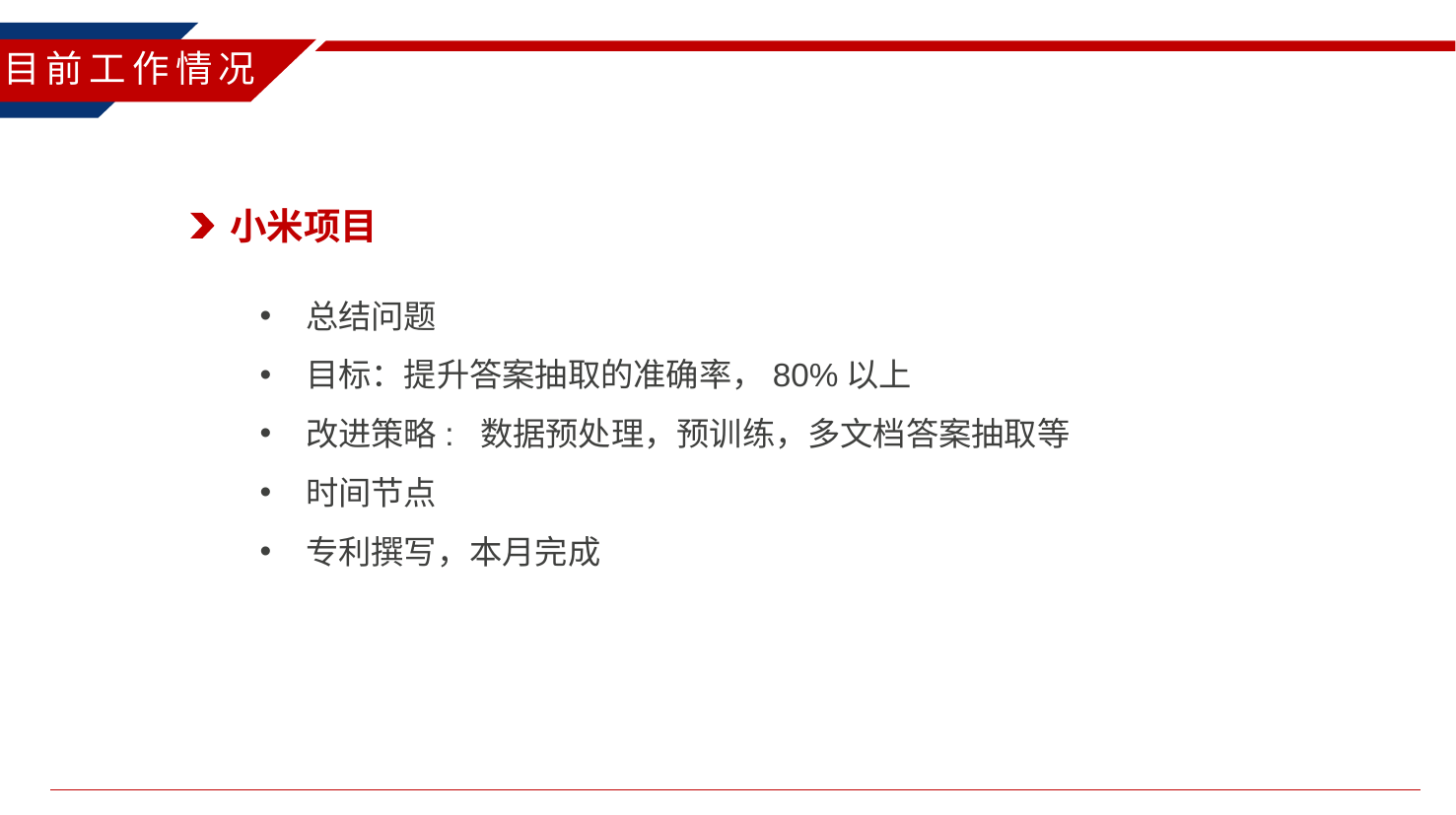

目前工作情况

小米项目

总结问题
目标：提升答案抽取的准确率，80%以上
改进策略:  数据预处理，预训练，多文档答案抽取等
时间节点
专利撰写，本月完成